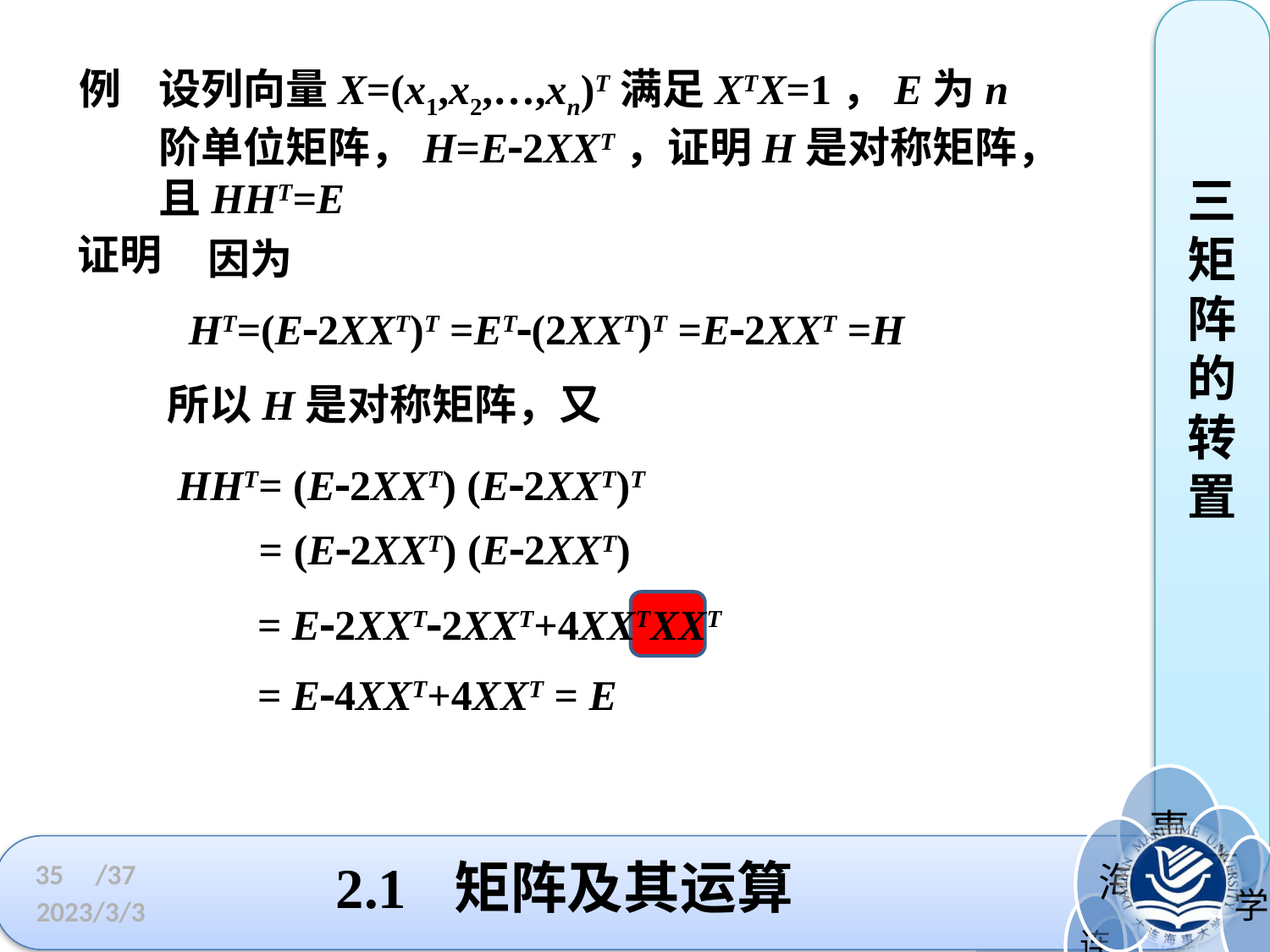

三矩阵的转置
例
设列向量X=(x1,x2,…,xn)T满足XTX=1，E为n阶单位矩阵，H=E−2XXT，证明H是对称矩阵，且HHT=E
证明
因为
HT=(E−2XXT)T =ET−(2XXT)T =E−2XXT =H
所以H是对称矩阵，又
HHT= (E−2XXT) (E−2XXT)T
= (E−2XXT) (E−2XXT)
= E−2XXT−2XXT+4XXTXXT

= E−4XXT+4XXT = E
# 2.1 矩阵及其运算
35
/37
2023/3/3